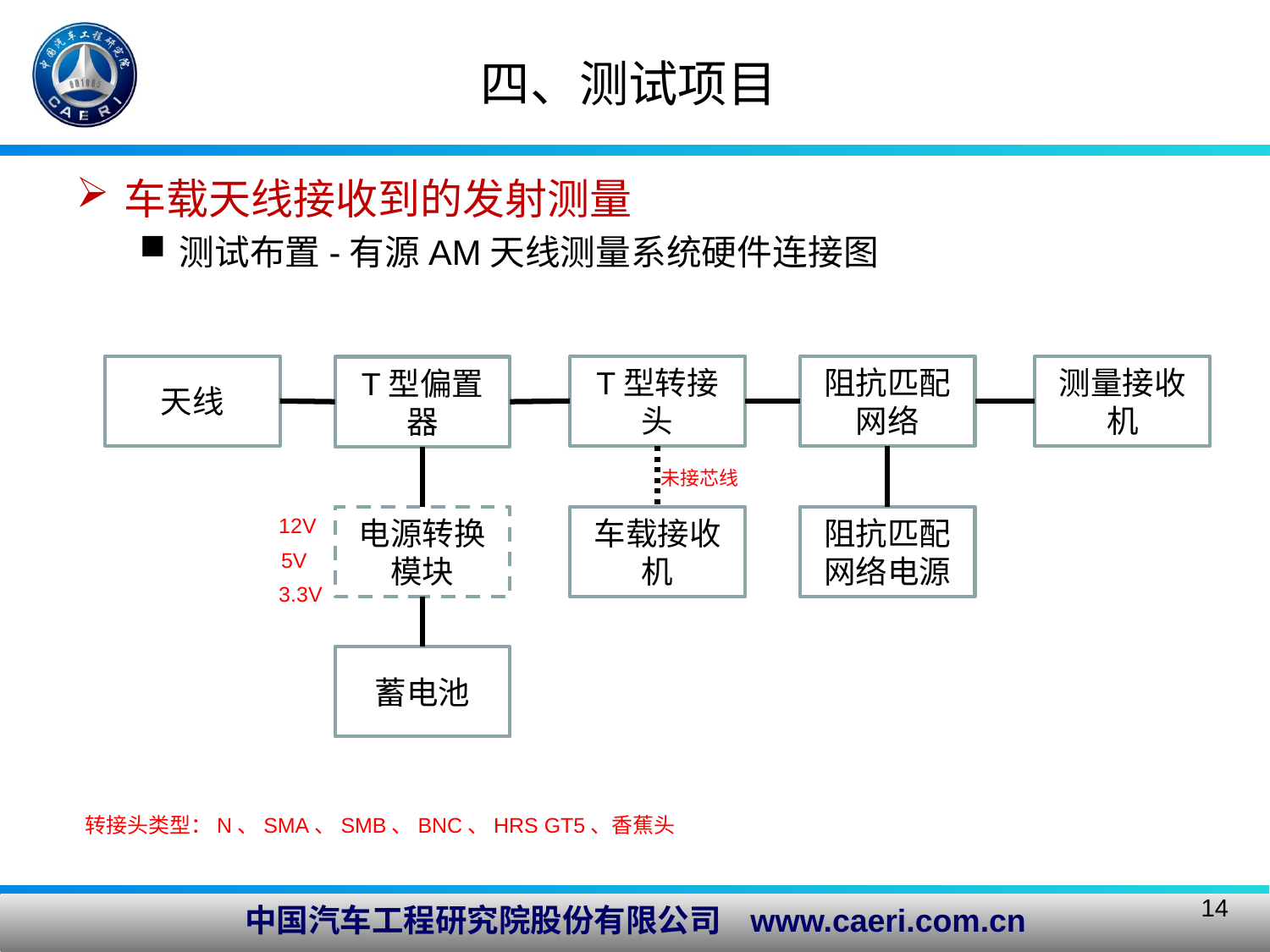

四、测试项目
车载天线接收到的发射测量
测试布置-有源AM天线测量系统硬件连接图
天线
T型转接头
阻抗匹配网络
测量接收机
T型偏置器
未接芯线
12V
电源转换模块
车载接收机
阻抗匹配网络电源
5V
3.3V
蓄电池
转接头类型：N、SMA、SMB、BNC、HRS GT5、香蕉头
14